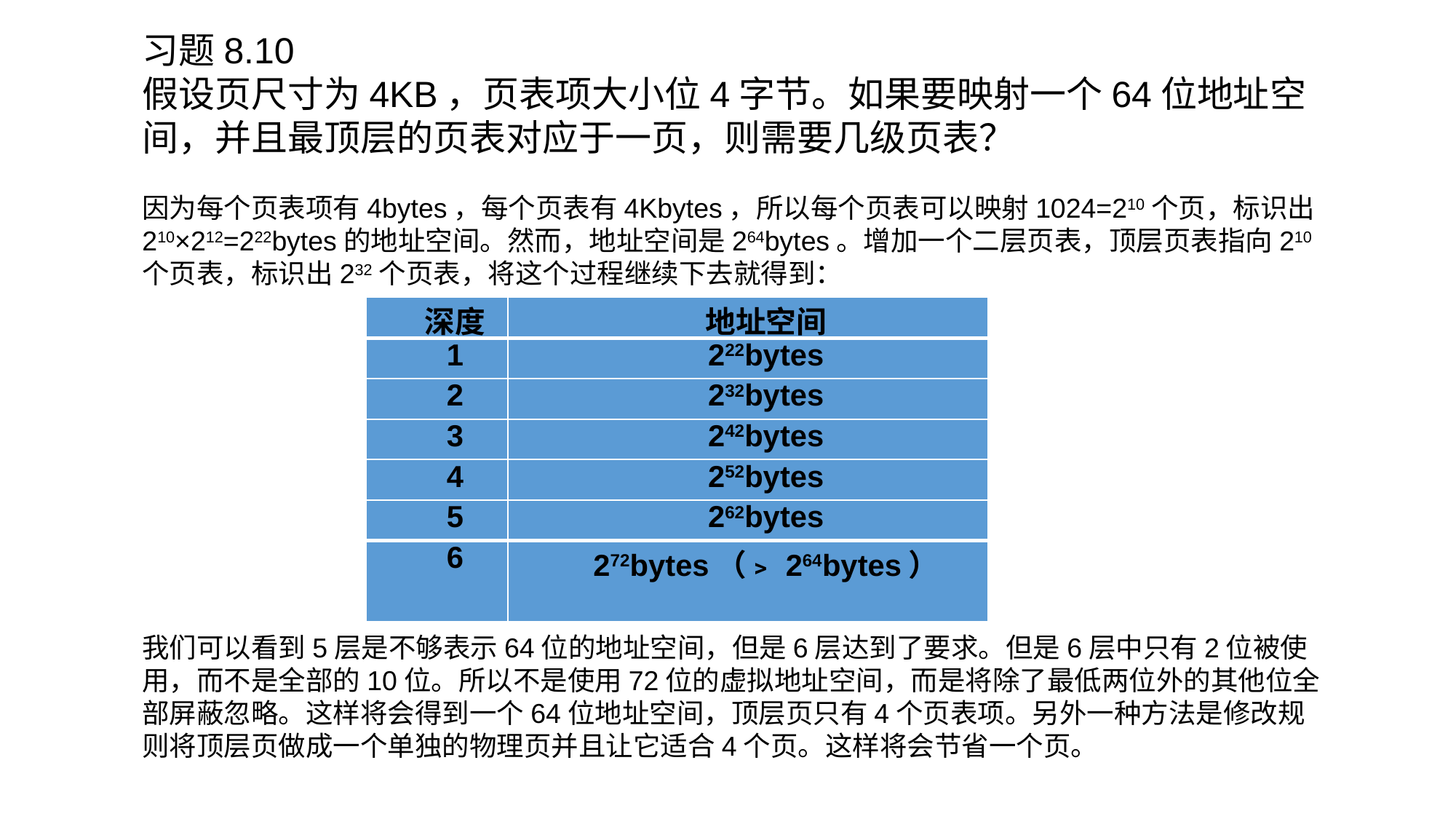

习题8.10
假设页尺寸为4KB，页表项大小位4字节。如果要映射一个64位地址空间，并且最顶层的页表对应于一页，则需要几级页表？

因为每个页表项有4bytes，每个页表有4Kbytes，所以每个页表可以映射1024=210个页，标识出210×212=222bytes的地址空间。然而，地址空间是264bytes。增加一个二层页表，顶层页表指向210个页表，标识出232个页表，将这个过程继续下去就得到：
| 深度 | 地址空间 |
| --- | --- |
| 1 | 222bytes |
| 2 | 232bytes |
| 3 | 242bytes |
| 4 | 252bytes |
| 5 | 262bytes |
| 6 | 272bytes（﹥264bytes） |
我们可以看到5层是不够表示64位的地址空间，但是6层达到了要求。但是6层中只有2位被使用，而不是全部的10位。所以不是使用72位的虚拟地址空间，而是将除了最低两位外的其他位全部屏蔽忽略。这样将会得到一个64位地址空间，顶层页只有4个页表项。另外一种方法是修改规则将顶层页做成一个单独的物理页并且让它适合4个页。这样将会节省一个页。